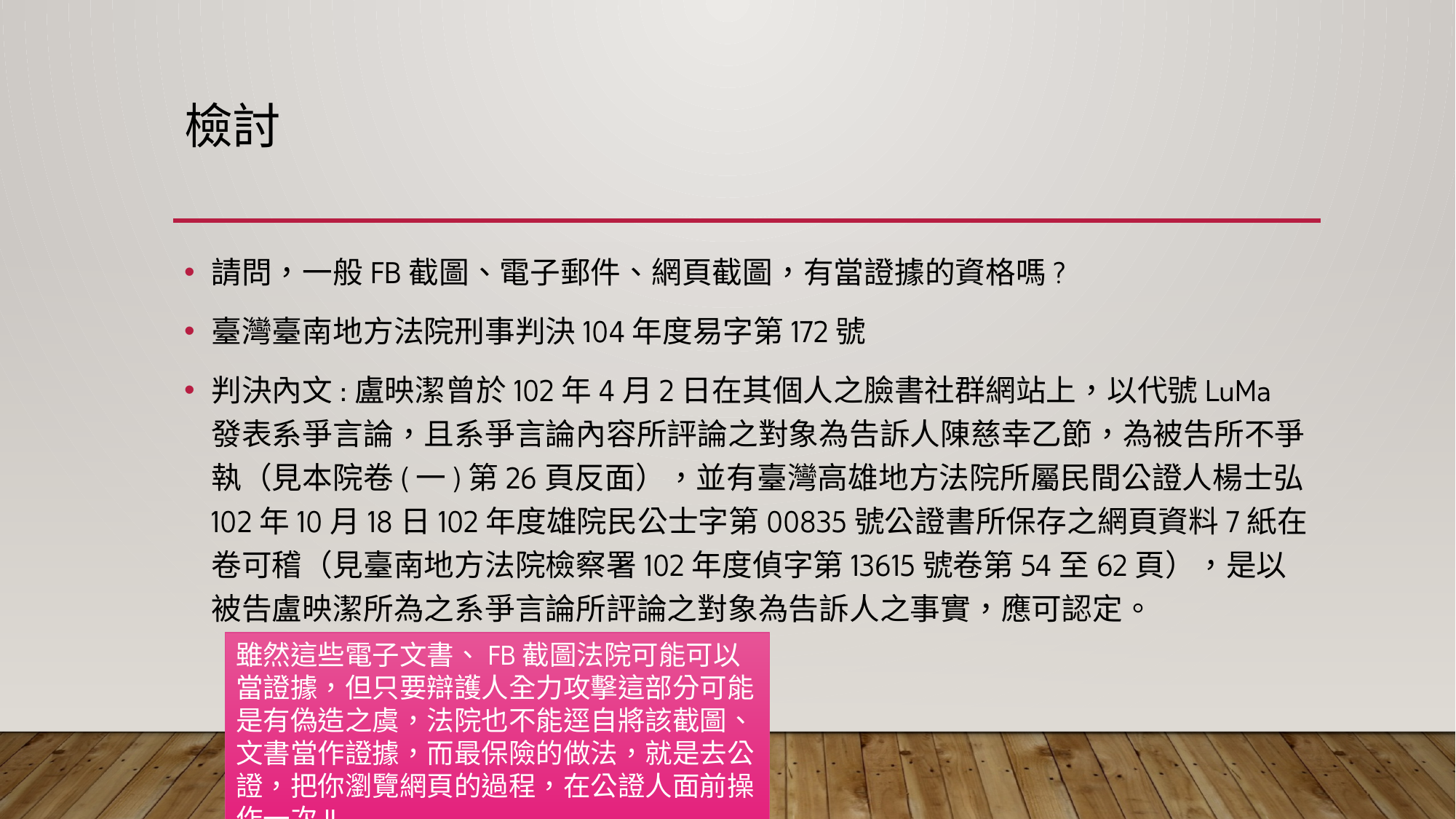

# 檢討
請問，一般FB截圖、電子郵件、網頁截圖，有當證據的資格嗎?
臺灣臺南地方法院刑事判決104年度易字第172號
判決內文:盧映潔曾於102年4月2日在其個人之臉書社群網站上，以代號LuMa發表系爭言論，且系爭言論內容所評論之對象為告訴人陳慈幸乙節，為被告所不爭執（見本院卷(一)第26頁反面），並有臺灣高雄地方法院所屬民間公證人楊士弘102年10月18日102年度雄院民公士字第00835號公證書所保存之網頁資料7紙在卷可稽（見臺南地方法院檢察署102年度偵字第13615號卷第54至62頁），是以被告盧映潔所為之系爭言論所評論之對象為告訴人之事實，應可認定。
雖然這些電子文書、FB截圖法院可能可以當證據，但只要辯護人全力攻擊這部分可能是有偽造之虞，法院也不能逕自將該截圖、文書當作證據，而最保險的做法，就是去公證，把你瀏覽網頁的過程，在公證人面前操作一次!!